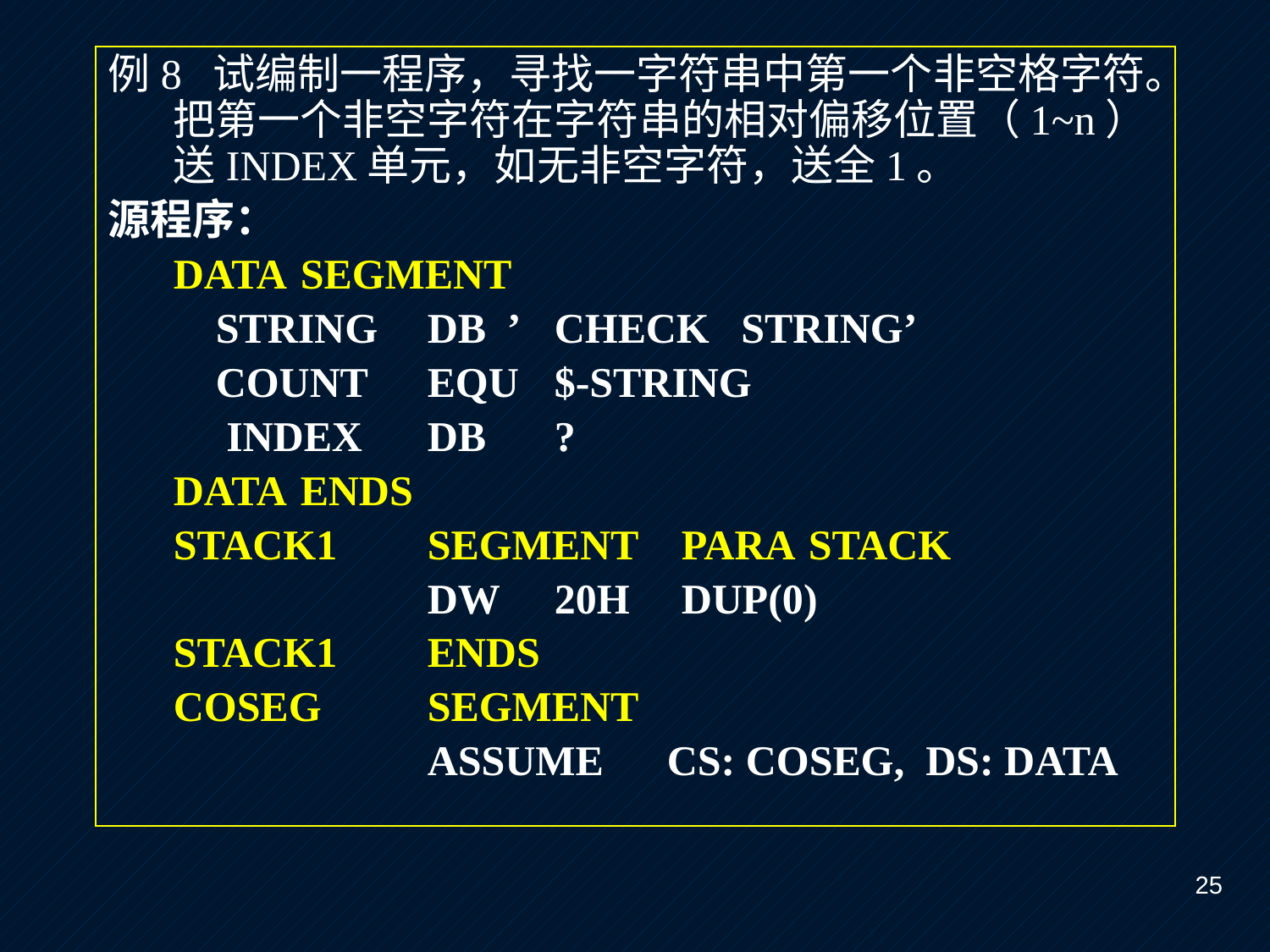

例8  试编制一程序，寻找一字符串中第一个非空格字符。把第一个非空字符在字符串的相对偏移位置（1~n）送INDEX单元，如无非空字符，送全1。
源程序：
	DATA	SEGMENT
	    STRING	DB  ’	CHECK   STRING’
	    COUNT	EQU	$-STRING
	     INDEX	DB	?
	DATA	ENDS
	STACK1	SEGMENT	PARA	STACK
			DW	20H	DUP(0)
	STACK1	ENDS
	COSEG	SEGMENT
			ASSUME      CS: COSEG,  DS: DATA

25